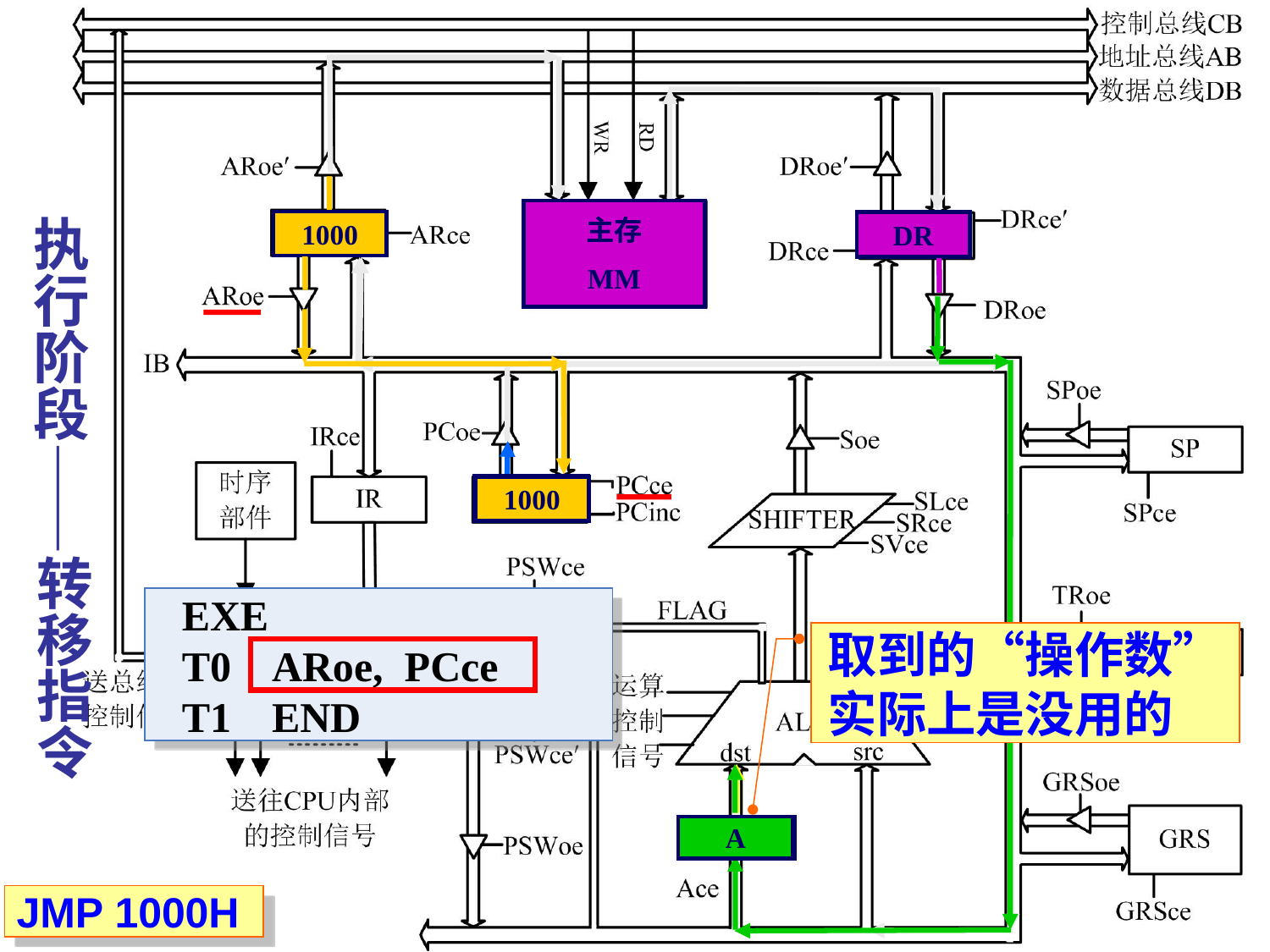

# 执行阶段——转移指令

主存
MM
主存
MM
1000
DR
DR

0032
1000

EXE
T0	ARoe,  PCce
T1	END
取到的“操作数”实际上是没用的

A
A

JMP 1000H
49